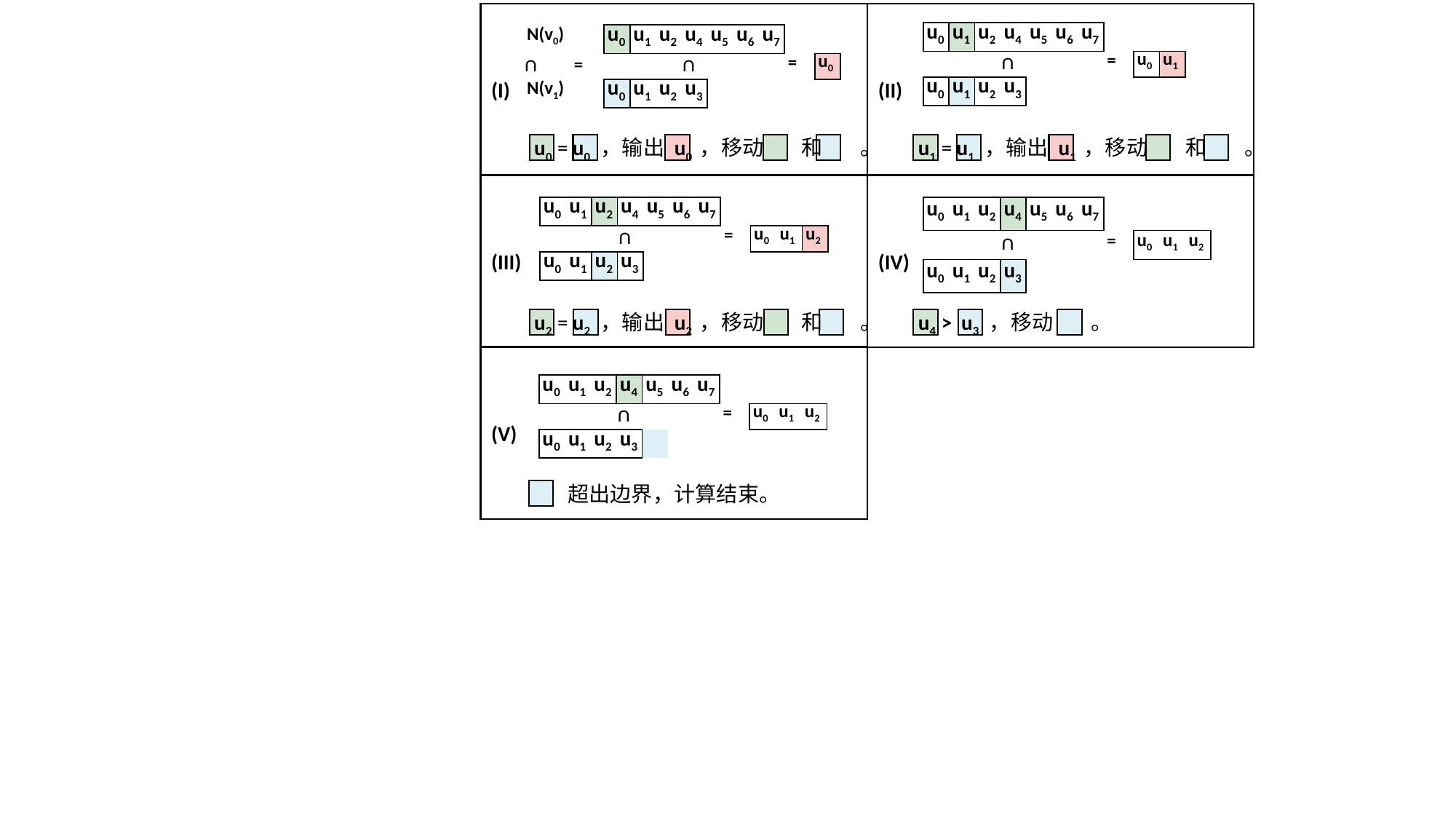

(I)
(II)
| u0 | u1 | u2 | u4 | u5 | u6 | u7 |  |  |  |  |
| --- | --- | --- | --- | --- | --- | --- | --- | --- | --- | --- |
|  |  |  | ∩ |  |  |  | = | u0 | u1 |  |
| u0 | u1 | u2 | u3 |  |  |  |  |  |  |  |
| N(v0) |  | u0 | u1 | u2 | u4 | u5 | u6 | u7 |  |  |
| --- | --- | --- | --- | --- | --- | --- | --- | --- | --- | --- |
| ∩ | = |  |  |  | ∩ |  |  |  | = | u0 |
| N(v1) |  | u0 | u1 | u2 | u3 |  |  |  |  |  |
u0  = u0  ，输出 u0 ，移动        和        。
u1  = u1  ，输出 u1 ，移动        和        。

(III)
(IV)
| u0 | u1 | u2 | u4 | u5 | u6 | u7 |  |  |  |  |
| --- | --- | --- | --- | --- | --- | --- | --- | --- | --- | --- |
|  |  |  | ∩ |  |  |  | = | u0 | u1 | u2 |
| u0 | u1 | u2 | u3 |  |  |  |  |  |  |  |
| u0 | u1 | u2 | u4 | u5 | u6 | u7 |  |  |  |  |
| --- | --- | --- | --- | --- | --- | --- | --- | --- | --- | --- |
|  |  |  | ∩ |  |  |  | = | u0 | u1 | u2 |
| u0 | u1 | u2 | u3 |  |  |  |  |  |  |  |
u2  = u2  ，输出 u2 ，移动        和        。
u4  >  u3  ，移动        。

(V)
| u0 | u1 | u2 | u4 | u5 | u6 | u7 |  |  |  |  |
| --- | --- | --- | --- | --- | --- | --- | --- | --- | --- | --- |
|  |  |  | ∩ |  |  |  | = | u0 | u1 | u2 |
| u0 | u1 | u2 | u3 |  |  |  |  |  |  |  |
      超出边界，计算结束。